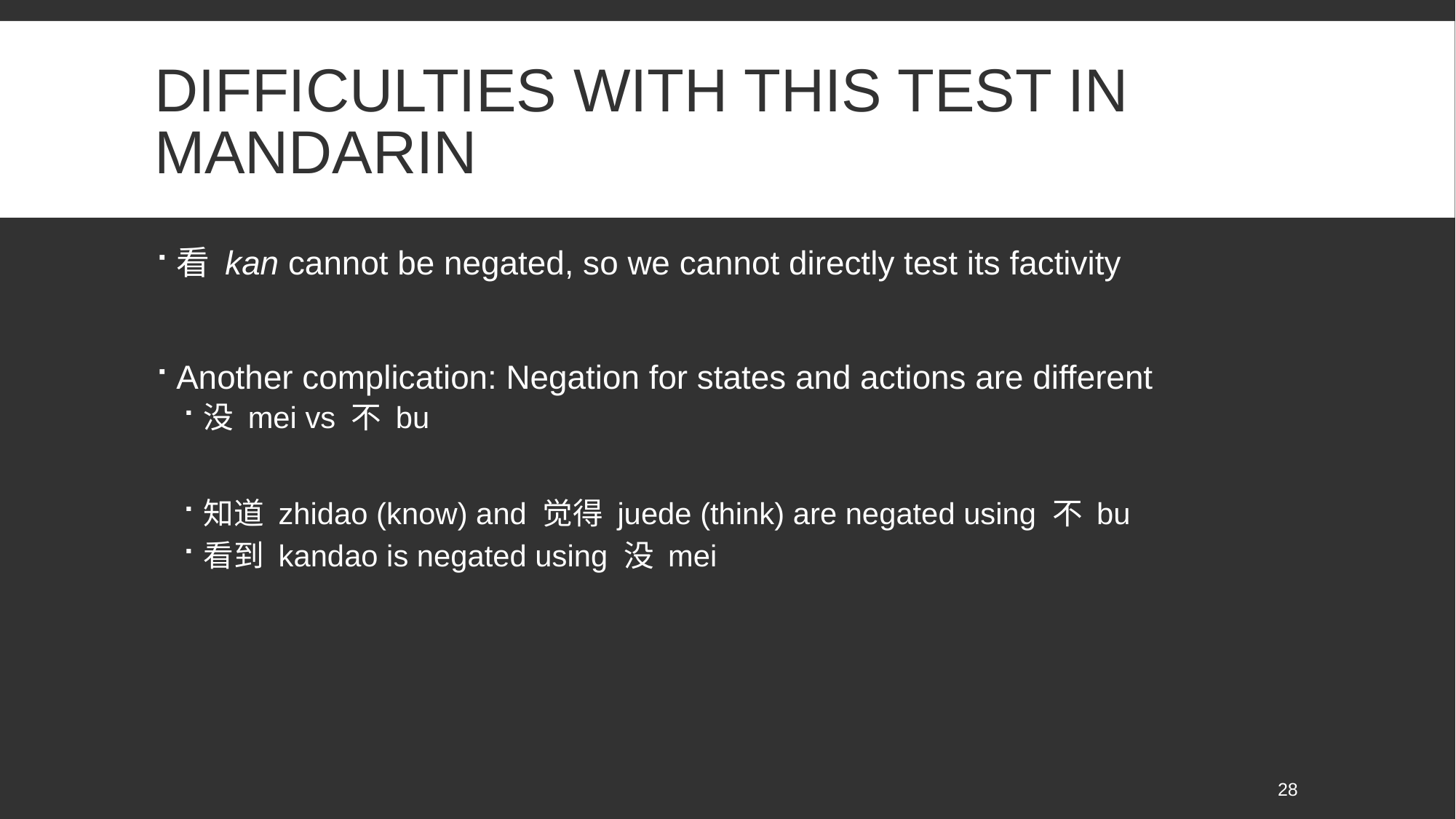

# Difficulties with this test in Mandarin
看 kan cannot be negated, so we cannot directly test its factivity

Another complication: Negation for states and actions are different
没 mei vs 不 bu

知道 zhidao (know) and 觉得 juede (think) are negated using 不 bu
看到 kandao is negated using 没 mei
28